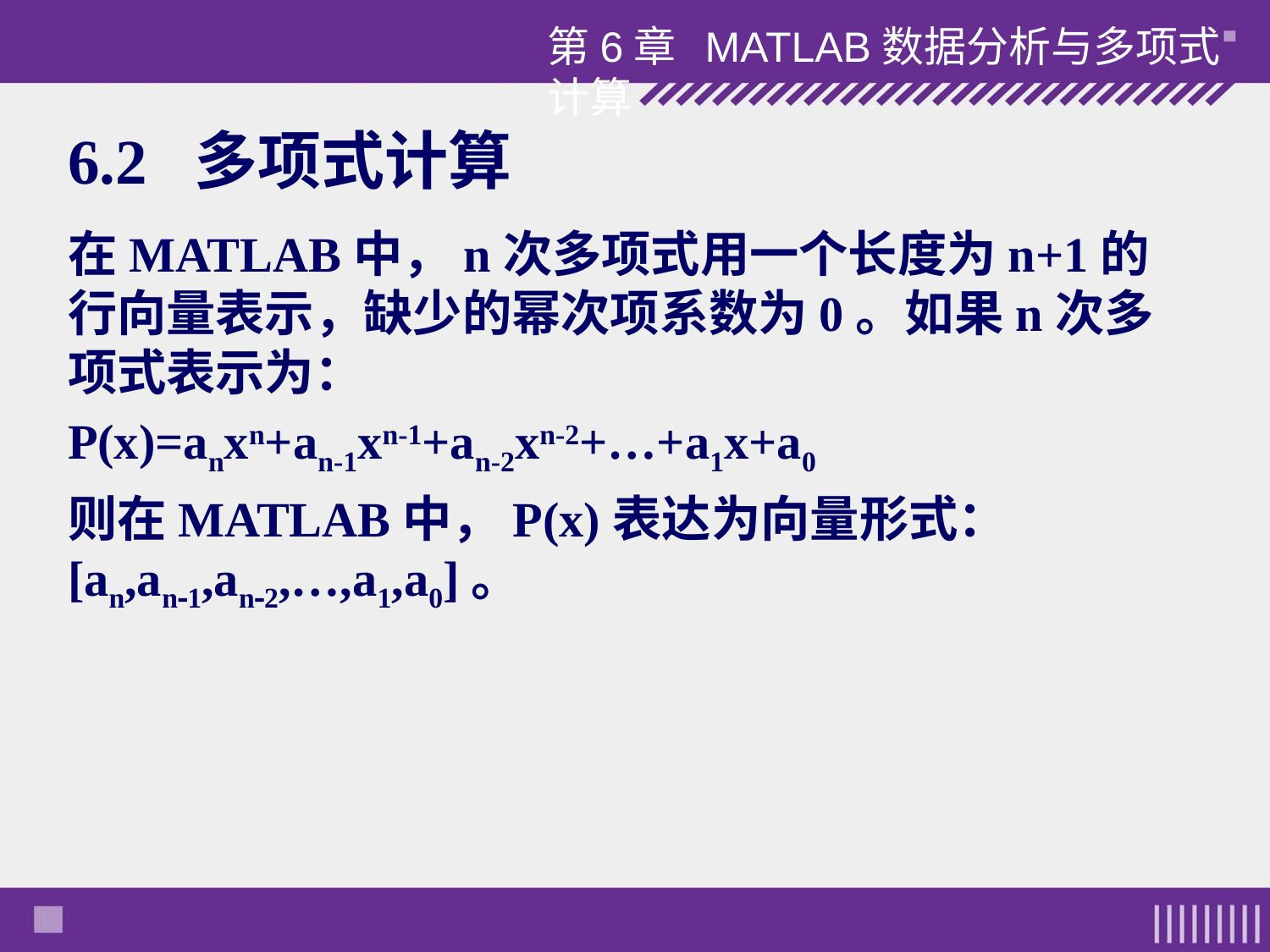

第6章  MATLAB数据分析与多项式计算
# 6.2  多项式计算
在MATLAB中，n次多项式用一个长度为n+1的行向量表示，缺少的幂次项系数为0。如果n次多项式表示为：
P(x)=anxn+an-1xn-1+an-2xn-2+…+a1x+a0
则在MATLAB中，P(x)表达为向量形式：[an,an−1,an−2,…,a1,a0]。